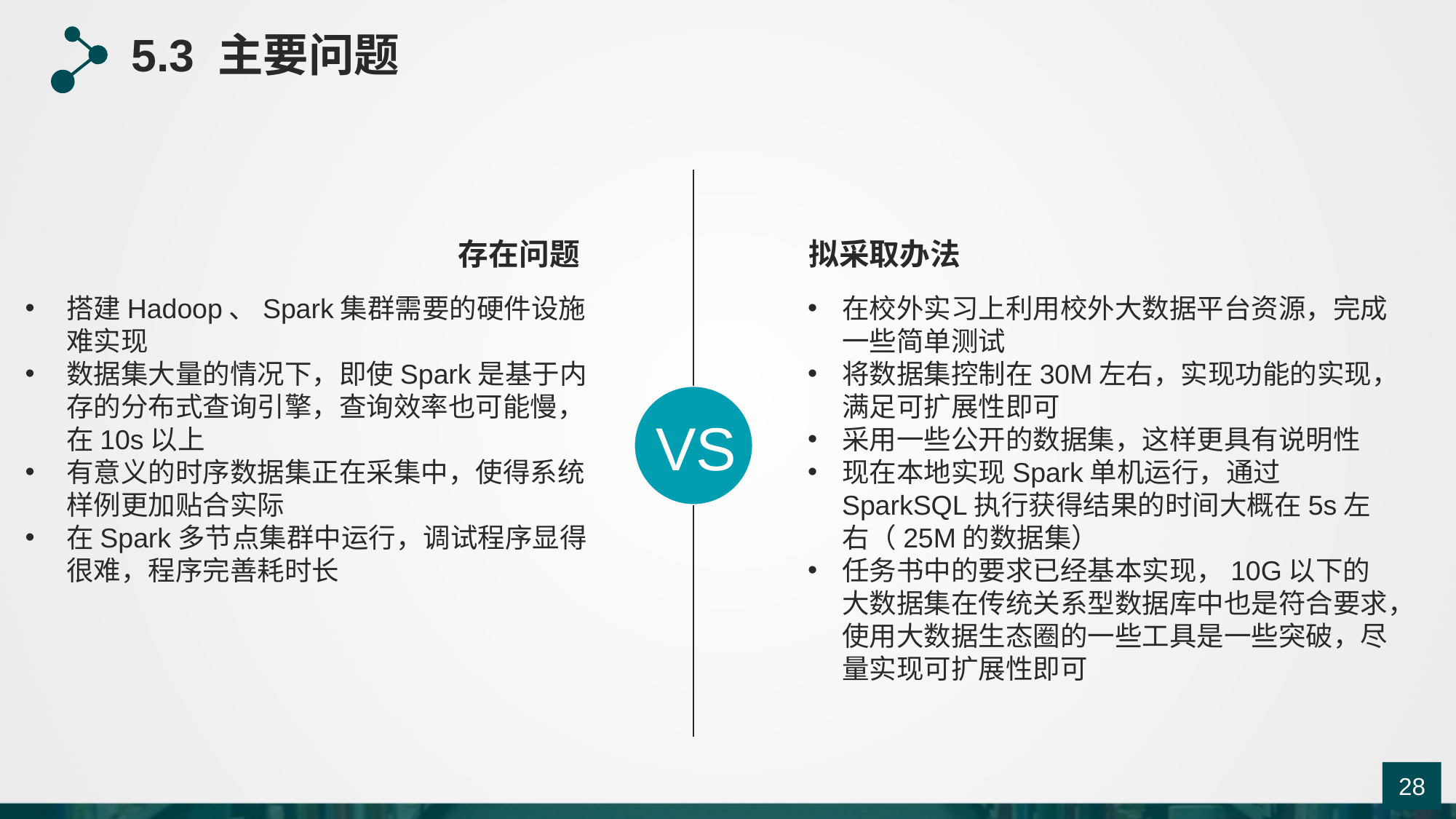

5.3 主要问题

存在问题
拟采取办法
搭建Hadoop、Spark集群需要的硬件设施难实现
数据集大量的情况下，即使Spark是基于内存的分布式查询引擎，查询效率也可能慢，在10s以上
有意义的时序数据集正在采集中，使得系统样例更加贴合实际
在Spark多节点集群中运行，调试程序显得很难，程序完善耗时长
在校外实习上利用校外大数据平台资源，完成一些简单测试
将数据集控制在30M左右，实现功能的实现，满足可扩展性即可
采用一些公开的数据集，这样更具有说明性
现在本地实现Spark单机运行，通过SparkSQL执行获得结果的时间大概在5s左右（25M的数据集）
任务书中的要求已经基本实现，10G以下的大数据集在传统关系型数据库中也是符合要求，使用大数据生态圈的一些工具是一些突破，尽量实现可扩展性即可

VS